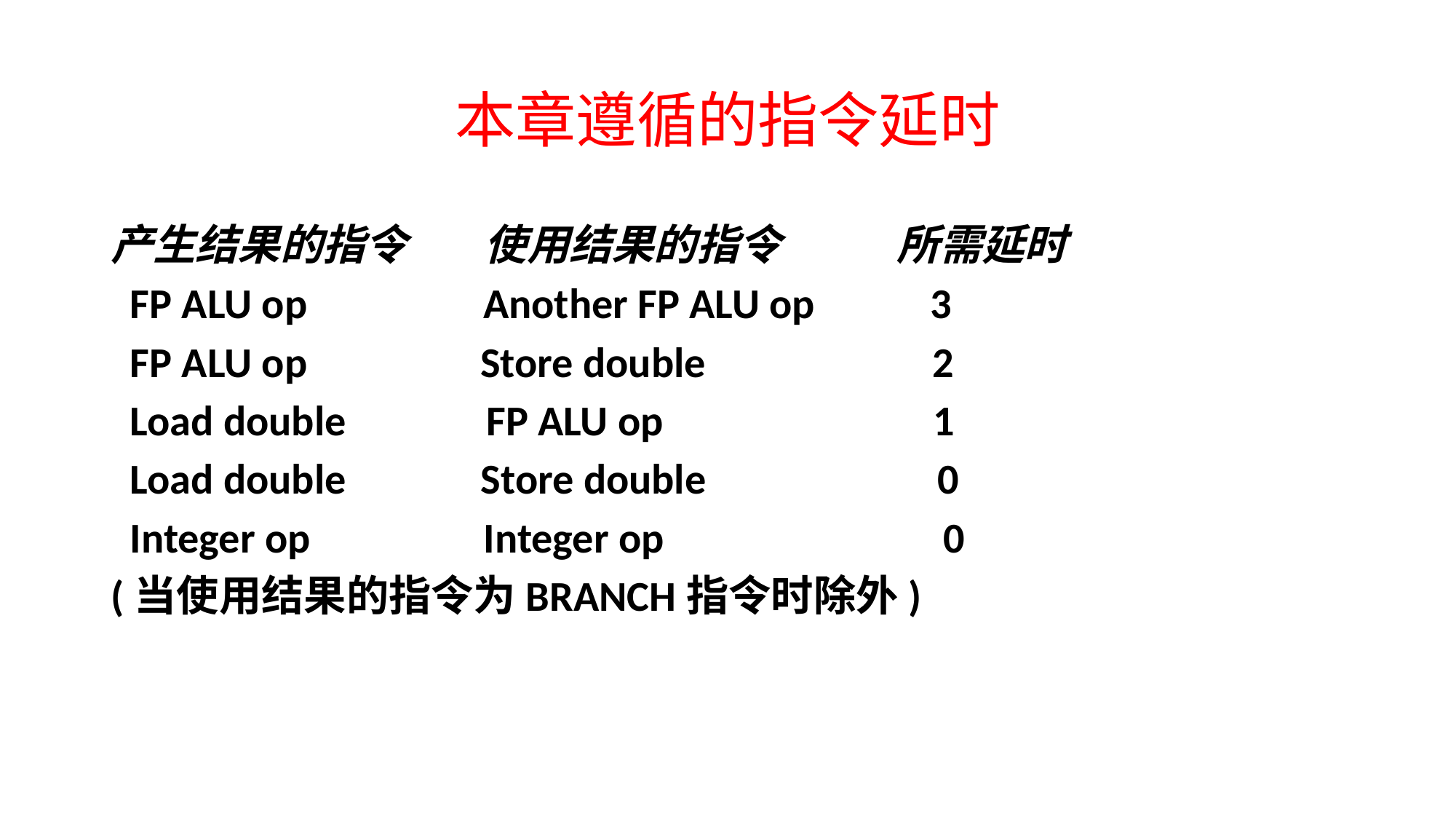

# 本章遵循的指令延时
产生结果的指令        使用结果的指令            所需延时
  FP ALU op	                Another FP ALU op            3
  FP ALU op                  Store double		      2
  Load double	     FP ALU op                            1
  Load double              Store double                        0
  Integer op                  Integer op                             0
(当使用结果的指令为BRANCH指令时除外)